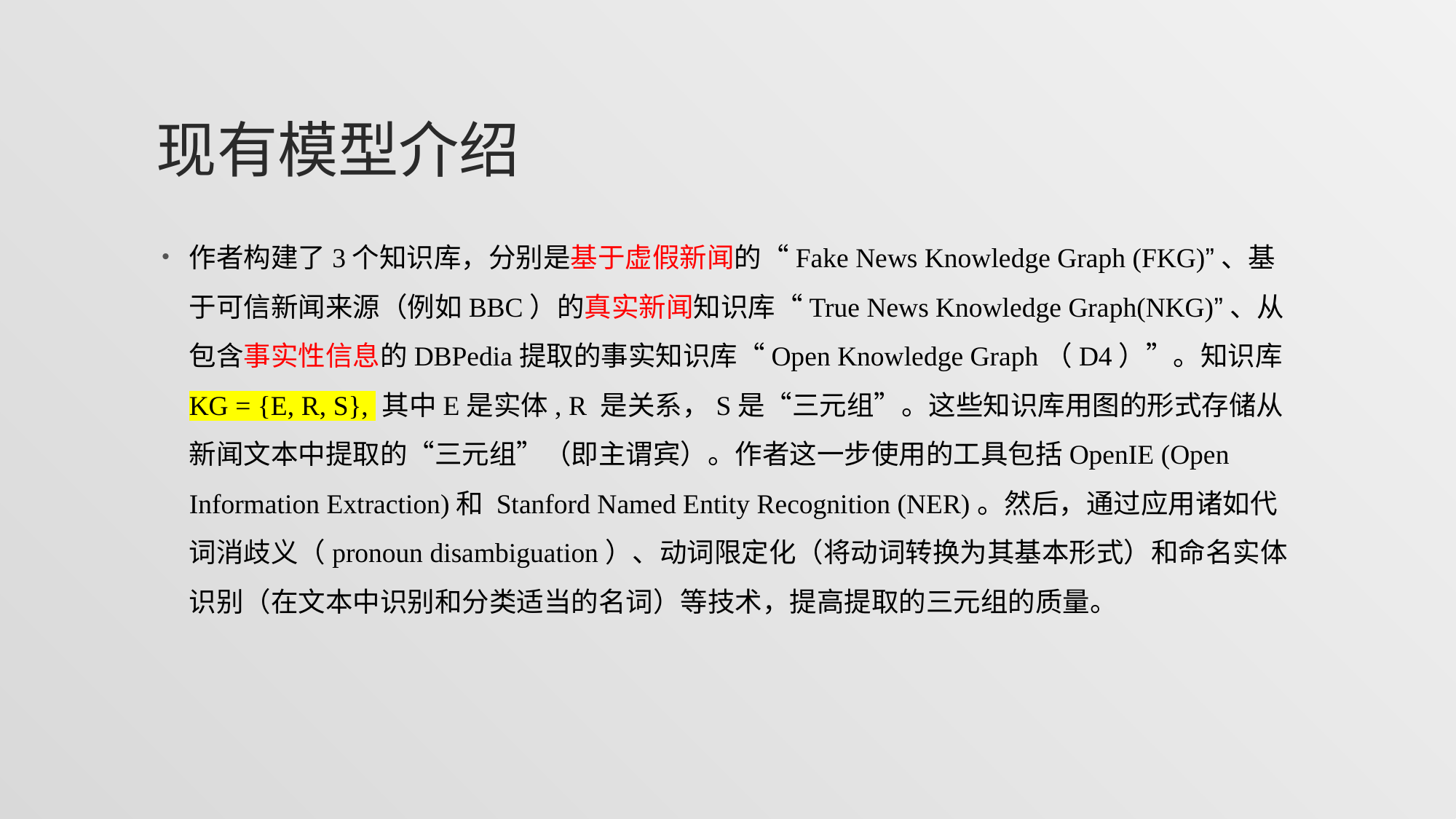

# 现有模型介绍
作者构建了3个知识库，分别是基于虚假新闻的“Fake News Knowledge Graph (FKG)”、基于可信新闻来源（例如BBC）的真实新闻知识库“True News Knowledge Graph(NKG)”、从包含事实性信息的DBPedia提取的事实知识库“Open Knowledge Graph（D4）”。知识库KG = {E, R, S}, 其中E是实体, R 是关系，S是“三元组”。这些知识库用图的形式存储从新闻文本中提取的“三元组”（即主谓宾）。作者这一步使用的工具包括OpenIE (Open Information Extraction)和 Stanford Named Entity Recognition (NER)。然后，通过应用诸如代词消歧义（pronoun disambiguation）、动词限定化（将动词转换为其基本形式）和命名实体识别（在文本中识别和分类适当的名词）等技术，提高提取的三元组的质量。